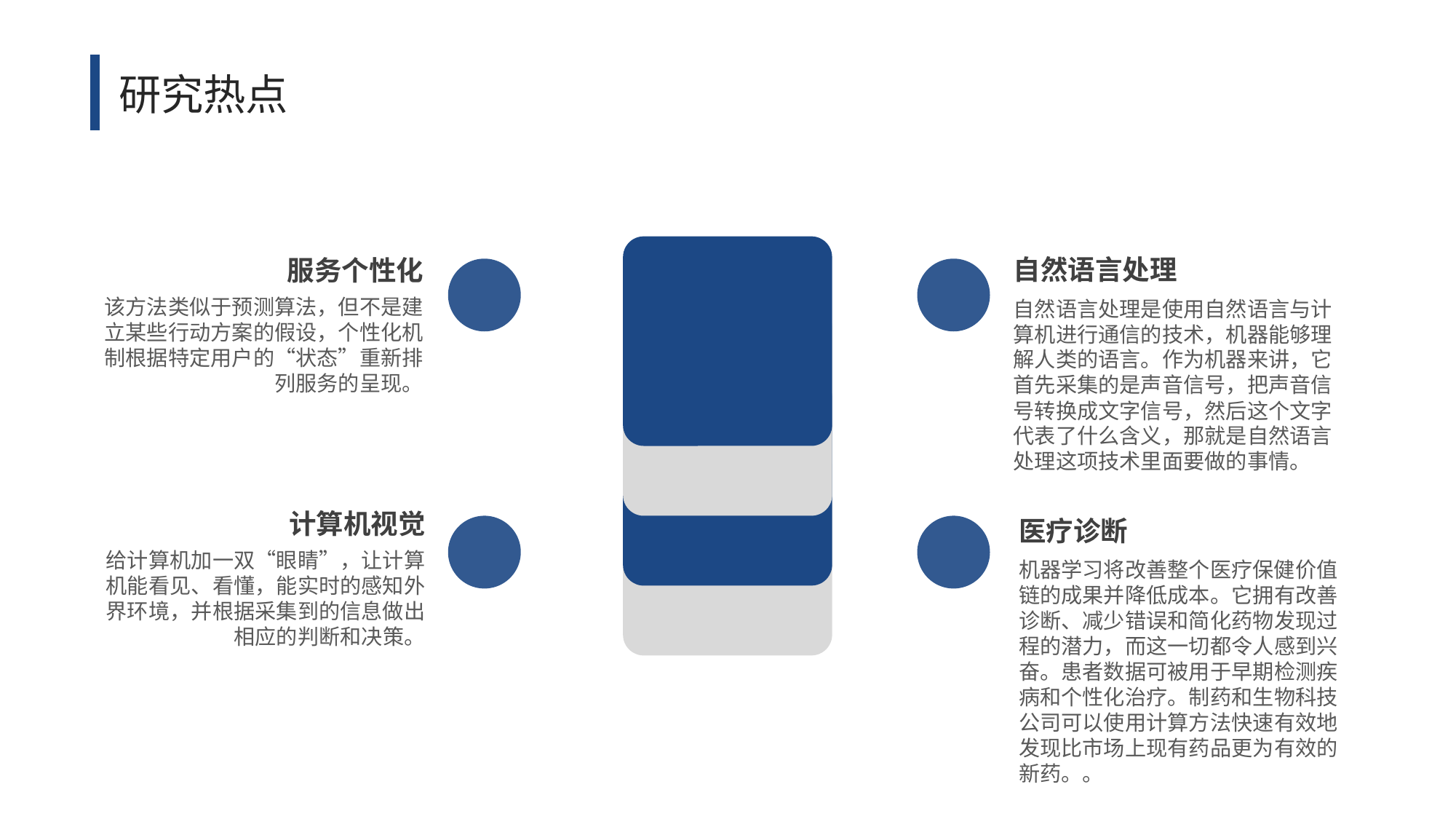

研究热点

自然语言处理
服务个性化

该方法类似于预测算法，但不是建立某些行动方案的假设，个性化机制根据特定用户的“状态”重新排列服务的呈现。
自然语言处理是使用自然语言与计算机进行通信的技术，机器能够理解人类的语言。作为机器来讲，它首先采集的是声音信号，把声音信号转换成文字信号，然后这个文字代表了什么含义，那就是自然语言处理这项技术里面要做的事情。

计算机视觉
医疗诊断

给计算机加一双“眼睛”，让计算机能看见、看懂，能实时的感知外界环境，并根据采集到的信息做出相应的判断和决策。
机器学习将改善整个医疗保健价值链的成果并降低成本。它拥有改善诊断、减少错误和简化药物发现过程的潜力，而这一切都令人感到兴奋。患者数据可被用于早期检测疾病和个性化治疗。制药和生物科技公司可以使用计算方法快速有效地发现比市场上现有药品更为有效的新药。。